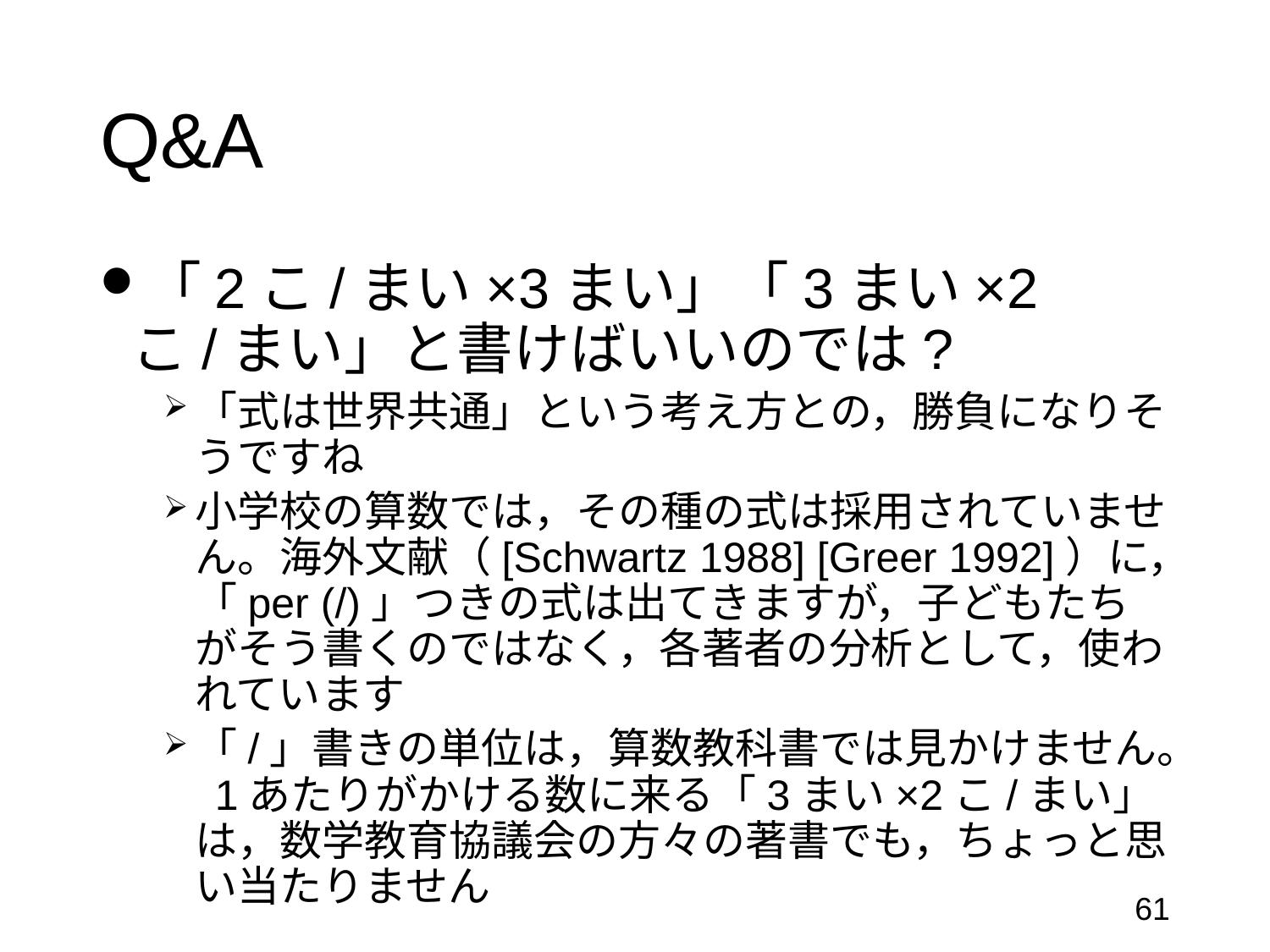

# Q&A
「2こ/まい×3まい」「3まい×2こ/まい」と書けばいいのでは?
「式は世界共通」という考え方との，勝負になりそうですね
小学校の算数では，その種の式は採用されていません。海外文献（[Schwartz 1988] [Greer 1992]）に，「per (/)」つきの式は出てきますが，子どもたちがそう書くのではなく，各著者の分析として，使われています
「/」書きの単位は，算数教科書では見かけません。 1あたりがかける数に来る「3まい×2こ/まい」は，数学教育協議会の方々の著書でも，ちょっと思い当たりません
61